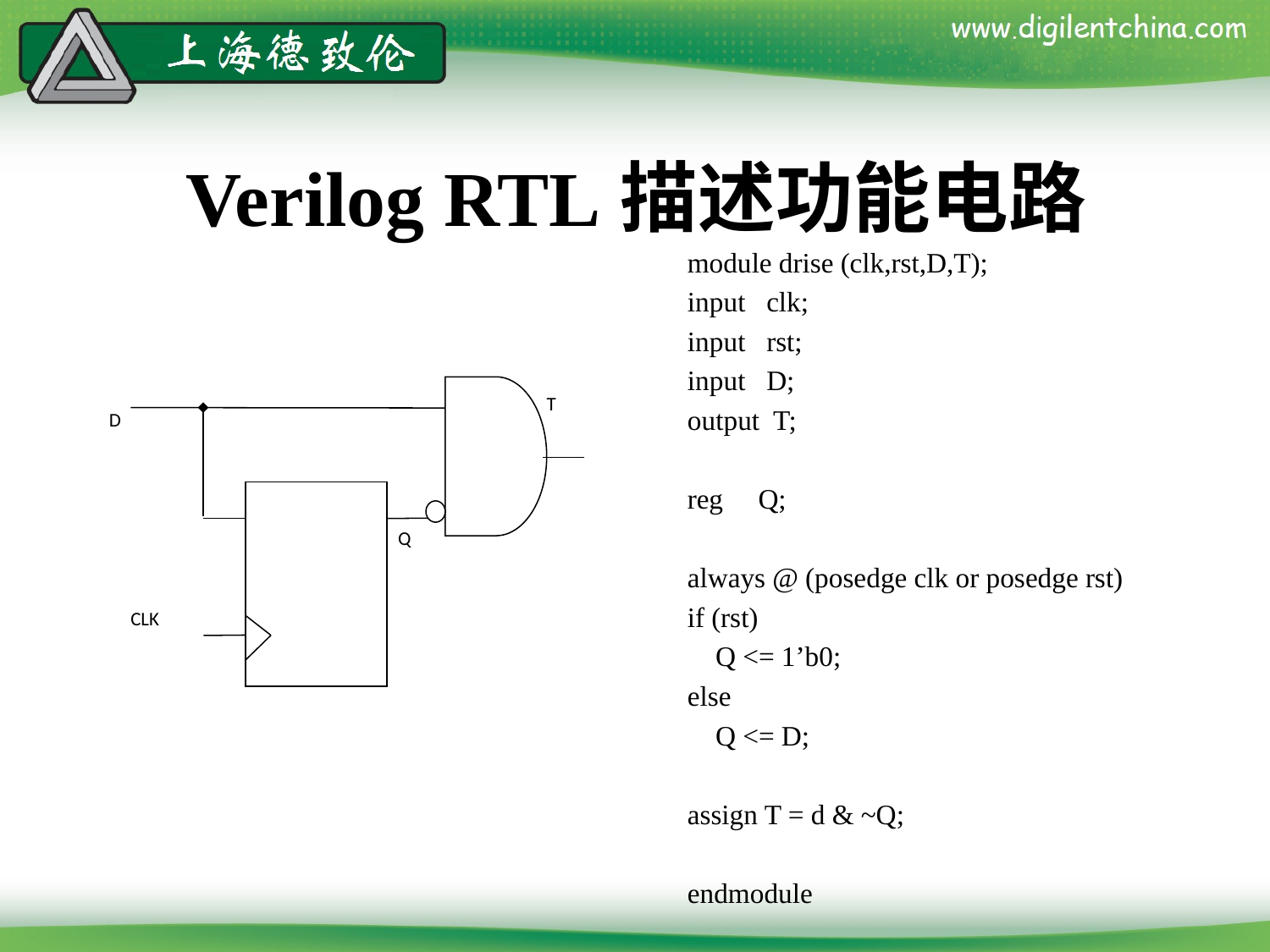

# Verilog RTL描述功能电路
module drise (clk,rst,D,T);
input   clk;
input   rst;
input   D;
output  T;

reg     Q;

always @ (posedge clk or posedge rst)
if (rst)
    Q <= 1’b0;
else
    Q <= D;

assign T = d & ~Q;

endmodule

T
D

Q
CLK